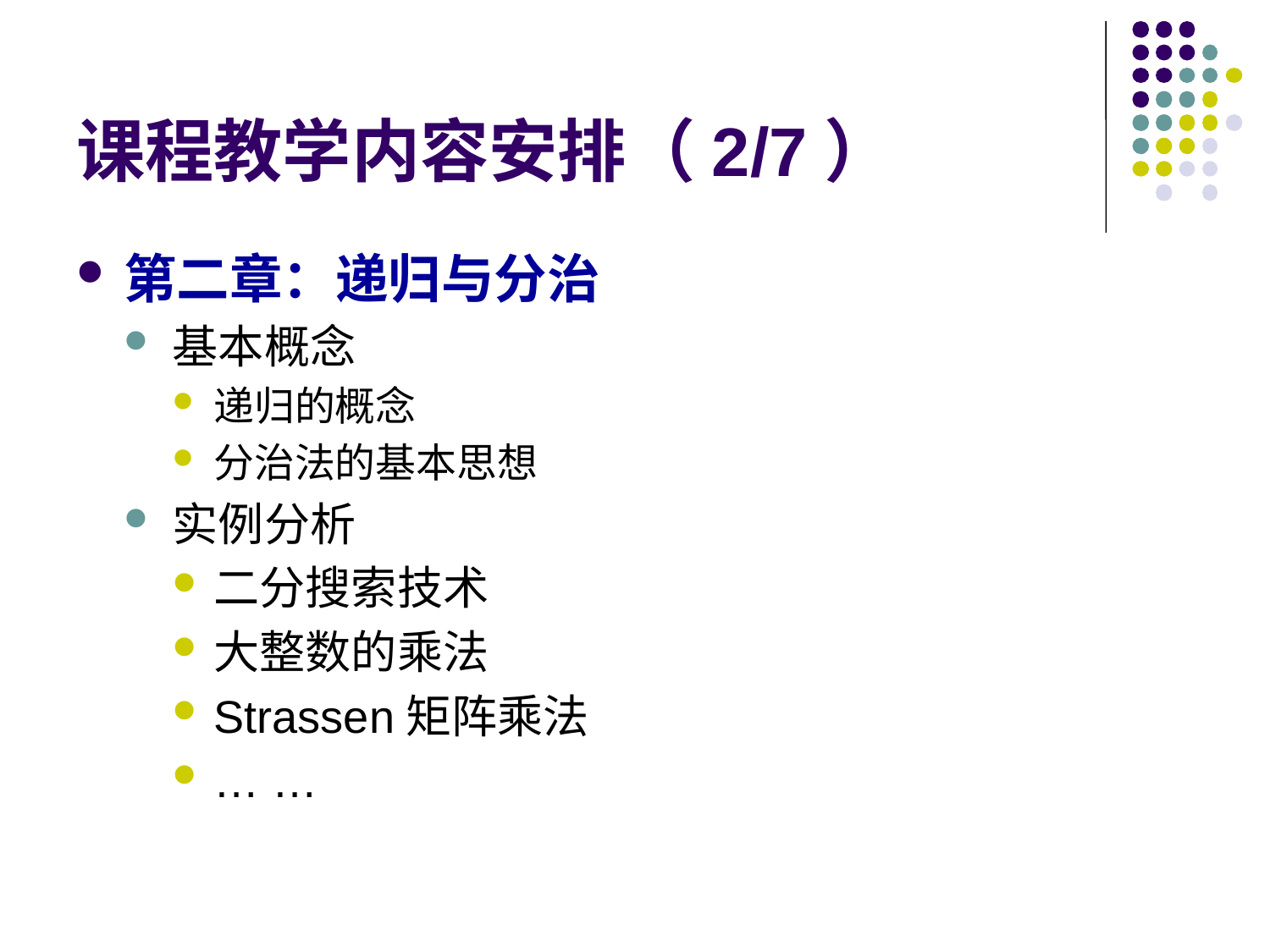

# 课程教学内容安排（2/7）
第二章：递归与分治
基本概念
递归的概念
分治法的基本思想
实例分析
二分搜索技术
大整数的乘法
Strassen矩阵乘法
… …